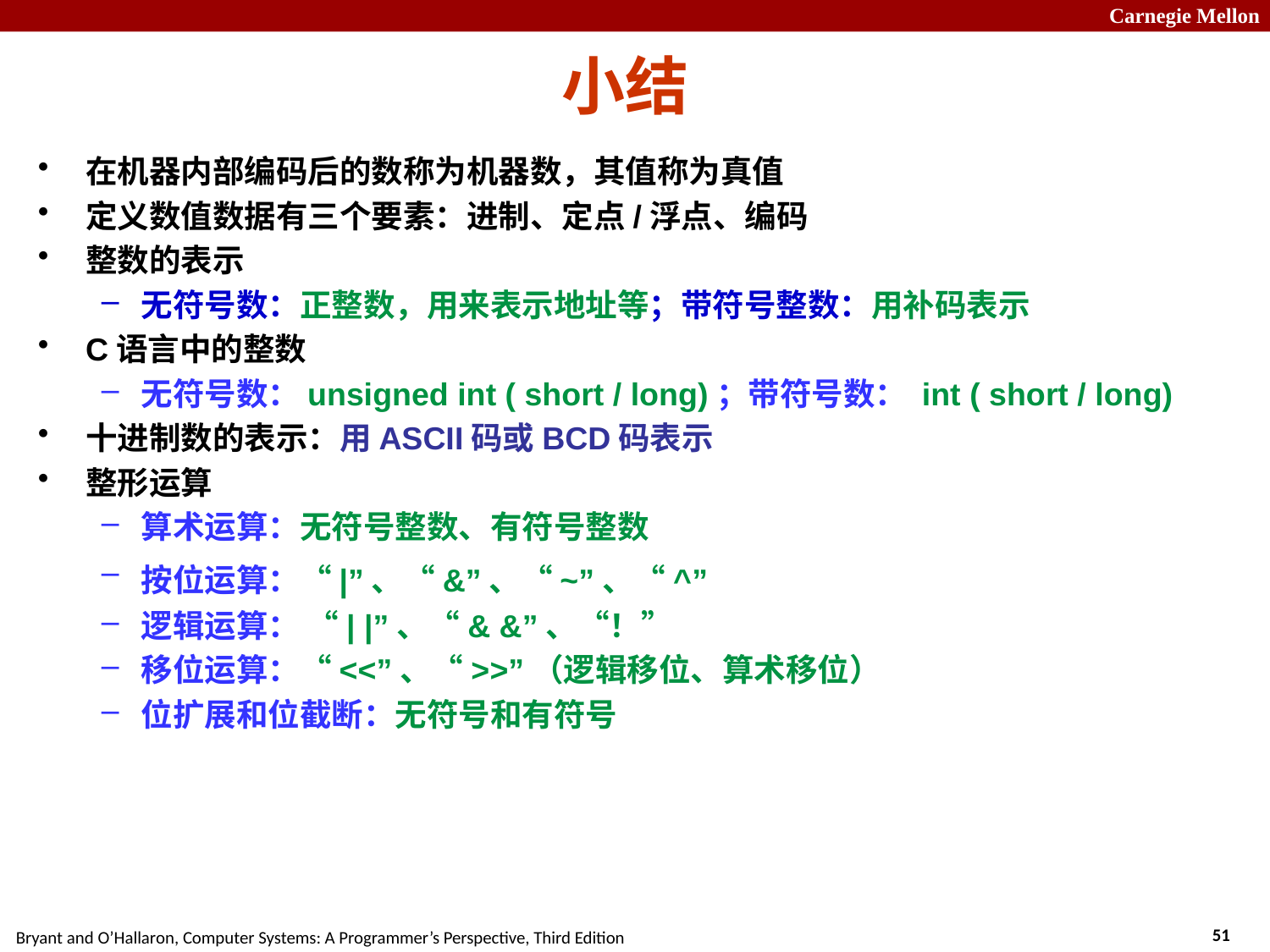

小结
在机器内部编码后的数称为机器数，其值称为真值
定义数值数据有三个要素：进制、定点/浮点、编码
整数的表示
无符号数：正整数，用来表示地址等；带符号整数：用补码表示
C语言中的整数
无符号数：unsigned int ( short / long)；带符号数： int ( short / long)
十进制数的表示：用ASCII码或BCD码表示
整形运算
算术运算：无符号整数、有符号整数
按位运算：“|”、“&”、“~”、“^”
逻辑运算： “| |”、“& &”、“！”
移位运算：“<<”、“>>”（逻辑移位、算术移位）
位扩展和位截断：无符号和有符号